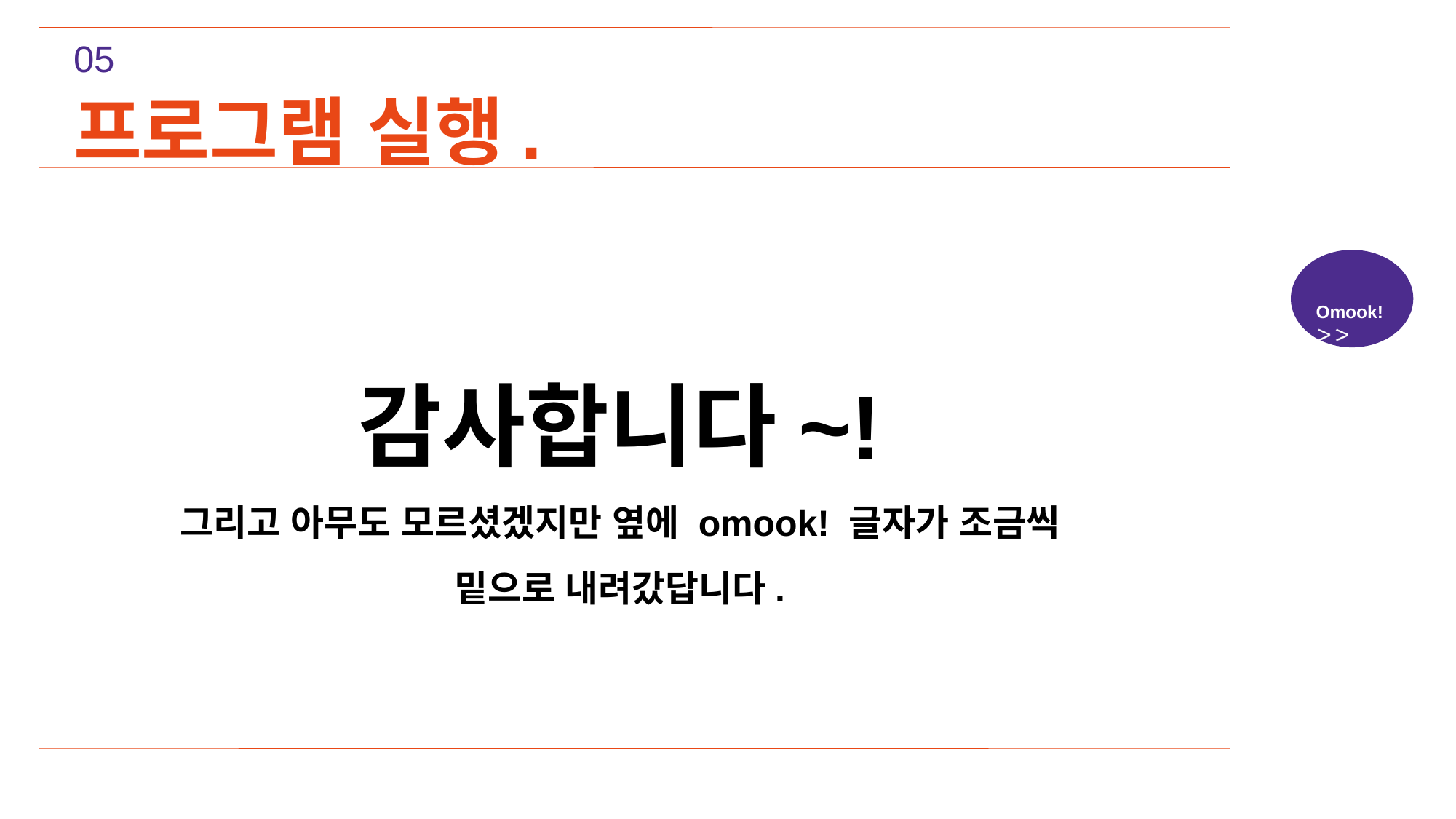

05
프로그램 실행.

Omook!
감사합니다~!
그리고 아무도 모르셨겠지만 옆에 omook! 글자가 조금씩 밑으로 내려갔답니다.